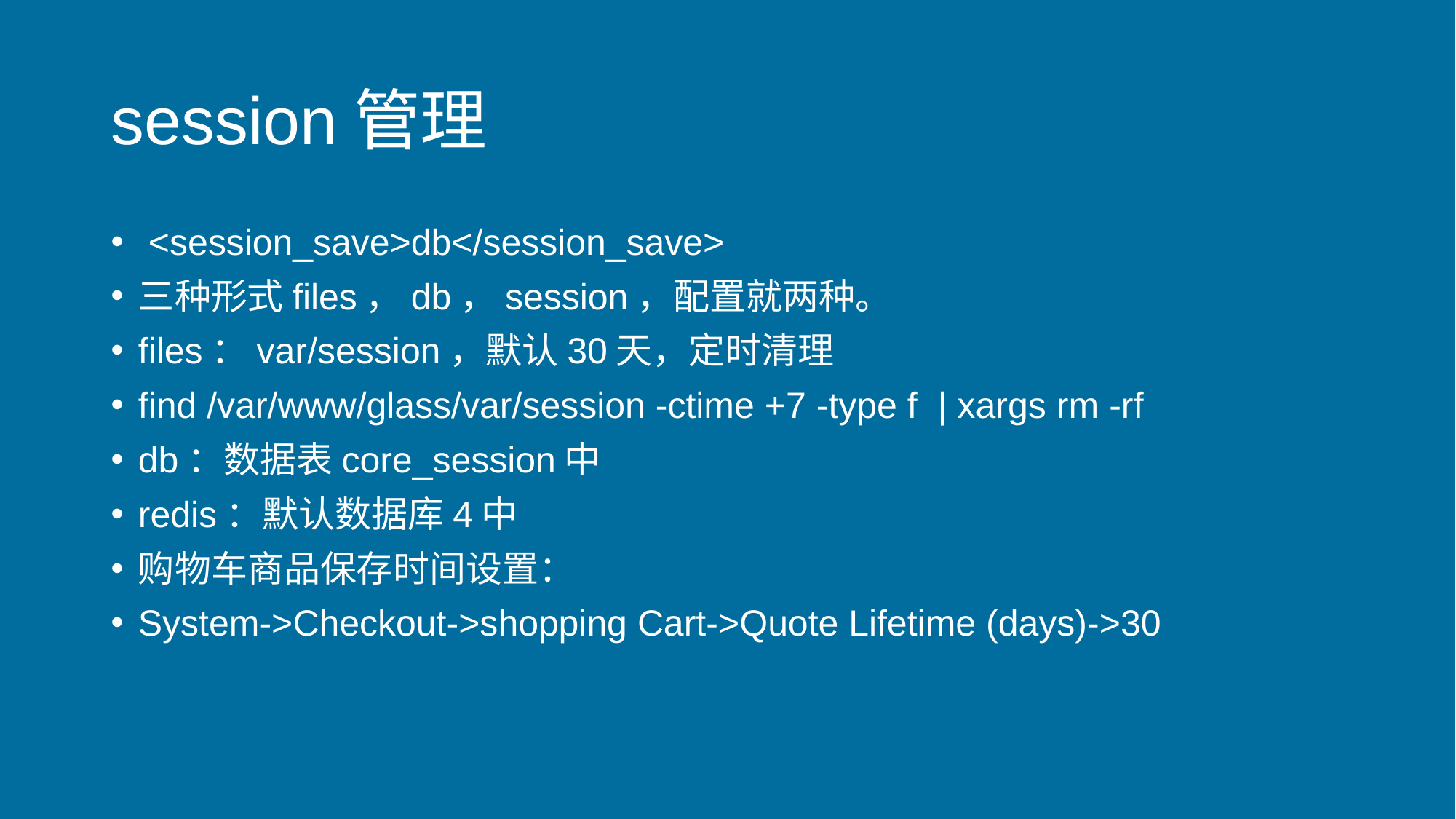

# session管理
 <session_save>db</session_save>
三种形式files，db，session，配置就两种。
files：var/session，默认30天，定时清理
find /var/www/glass/var/session -ctime +7 -type f  | xargs rm -rf
db：数据表core_session中
redis：默认数据库4中
购物车商品保存时间设置：
System->Checkout->shopping Cart->Quote Lifetime (days)->30